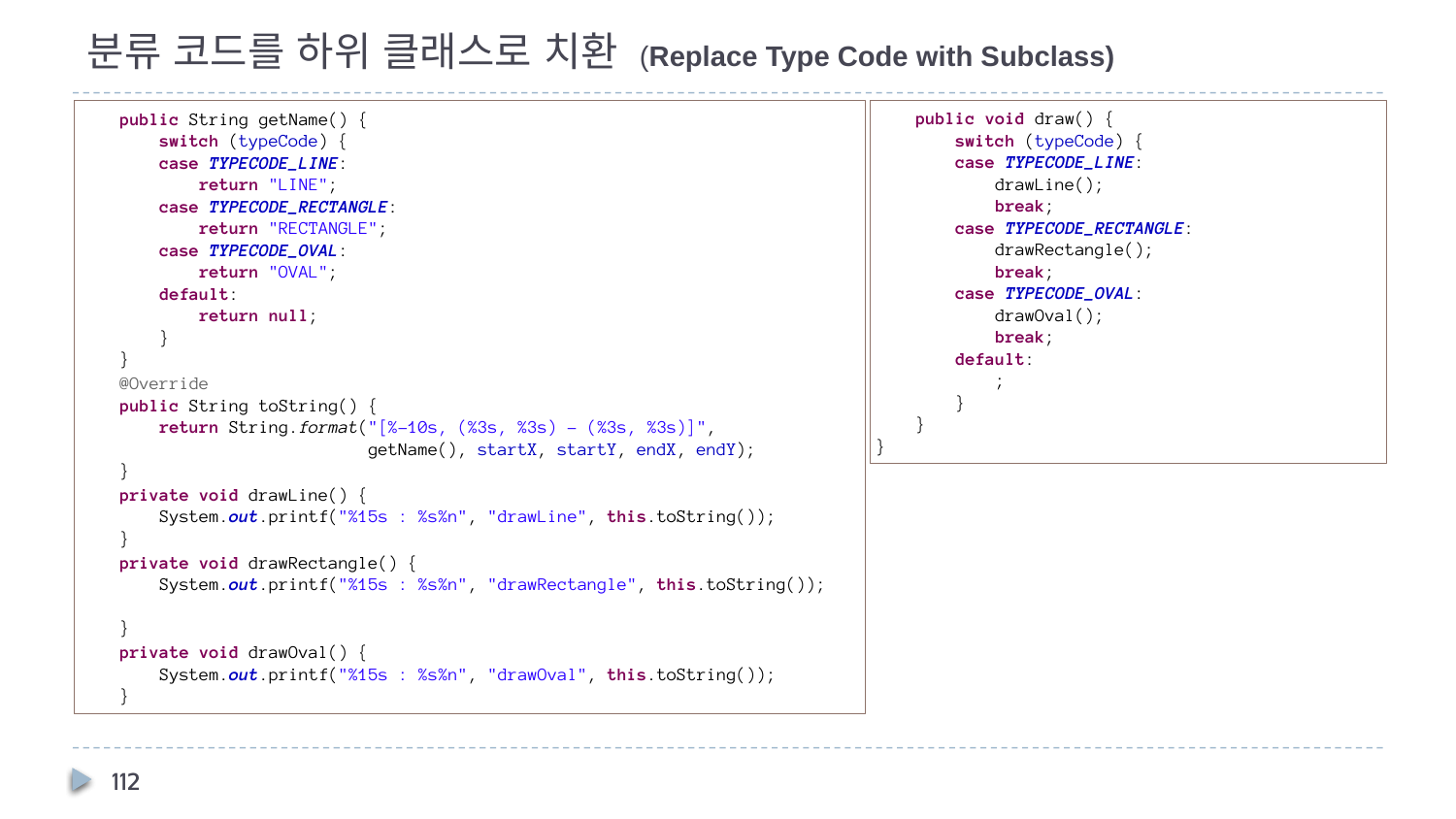

# 분류 코드를 하위 클래스로 치환 (Replace Type Code with Subclass)
    public String getName() {
        switch (typeCode) {
        case TYPECODE_LINE:
            return "LINE";
        case TYPECODE_RECTANGLE:
            return "RECTANGLE";
        case TYPECODE_OVAL:
            return "OVAL";
        default:
            return null;
        }
    }

    @Override
    public String toString() {
        return String.format("[%-10s, (%3s, %3s) - (%3s, %3s)]",
                             getName(), startX, startY, endX, endY);
    }

    private void drawLine() {
        System.out.printf("%15s : %s%n", "drawLine", this.toString());
    }

    private void drawRectangle() {
        System.out.printf("%15s : %s%n", "drawRectangle", this.toString());
    }

    private void drawOval() {
        System.out.printf("%15s : %s%n", "drawOval", this.toString());
    }
    public void draw() {
        switch (typeCode) {
        case TYPECODE_LINE:
            drawLine();
            break;
        case TYPECODE_RECTANGLE:
            drawRectangle();
            break;
        case TYPECODE_OVAL:
            drawOval();
            break;
        default:
            ;
        }
    }
}
112